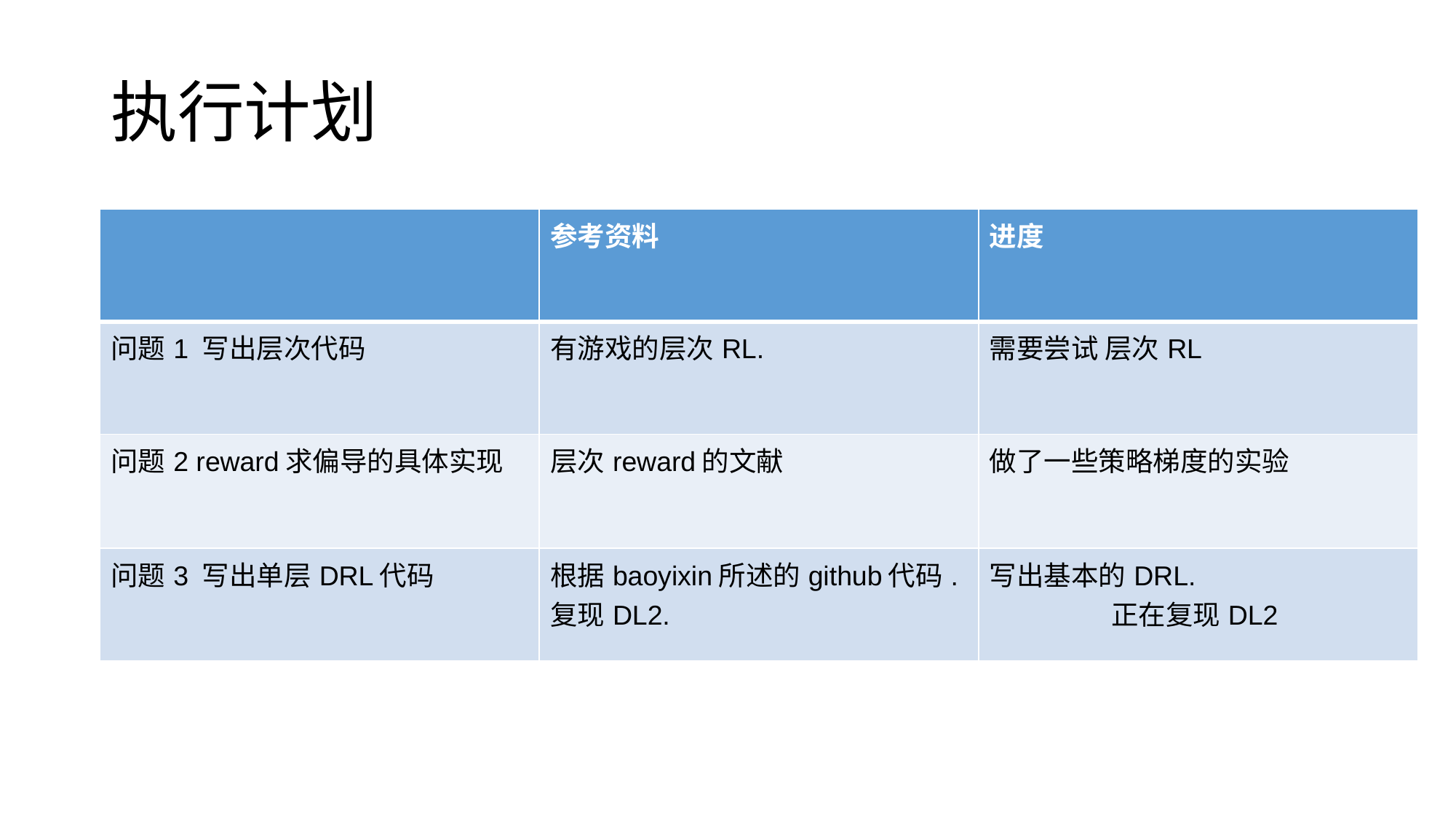

# 执行计划
|  | 参考资料 | 进度 |
| --- | --- | --- |
| 问题1 写出层次代码 | 有游戏的层次RL. | 需要尝试 层次RL |
| 问题2 reward求偏导的具体实现 | 层次reward的文献 | 做了一些策略梯度的实验 |
| 问题3 写出单层DRL代码 | 根据baoyixin所述的github代码. 复现DL2. | 写出基本的DRL. 正在复现DL2 |